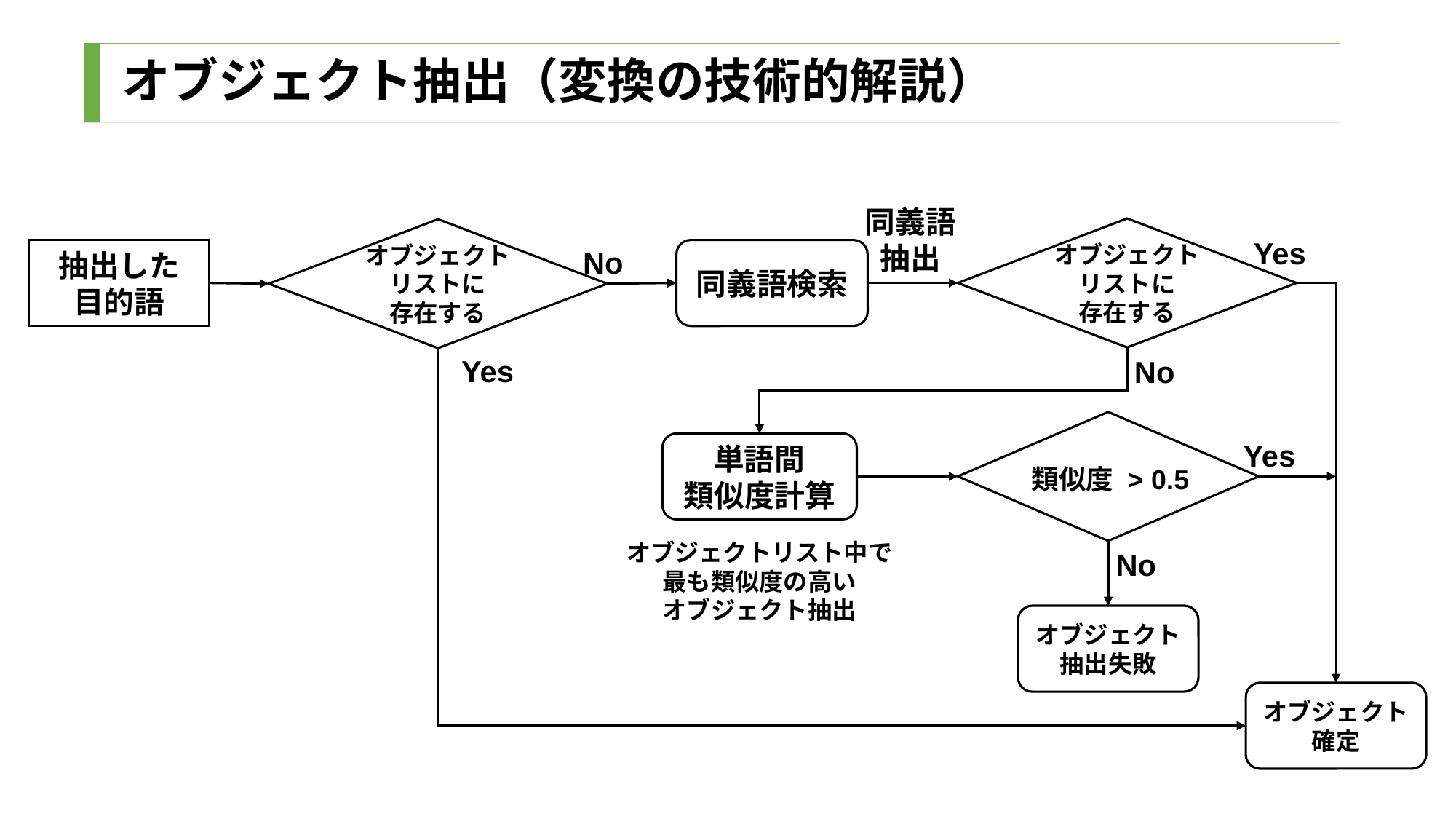

# オブジェクト抽出（変換の技術的解説）
同義語
抽出
オブジェクト
リストに
存在する
オブジェクト
リストに
存在する
Yes
No
抽出した
目的語
同義語検索
Yes
No

Yes
単語間
類似度計算
オブジェクトリスト中で
最も類似度の高い
オブジェクト抽出
No
オブジェクト
抽出失敗
オブジェクト
確定
類似度 > 0.5